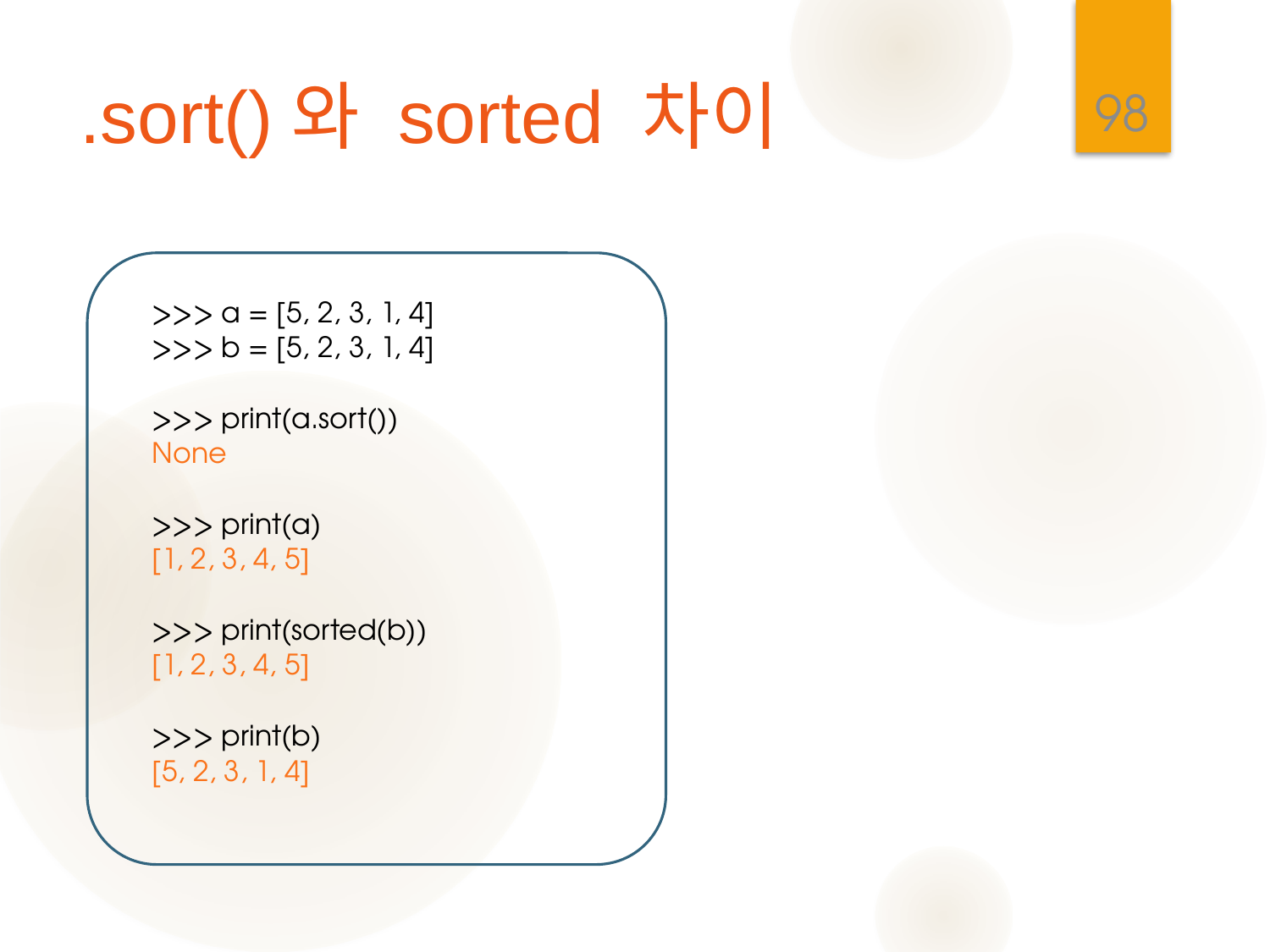

98
# .sort()와 sorted 차이

>>> a = [5, 2, 3, 1, 4]
>>> b = [5, 2, 3, 1, 4]

>>> print(a.sort())
None

>>> print(a)
[1, 2, 3, 4, 5]

>>> print(sorted(b))
[1, 2, 3, 4, 5]

>>> print(b)
[5, 2, 3, 1, 4]